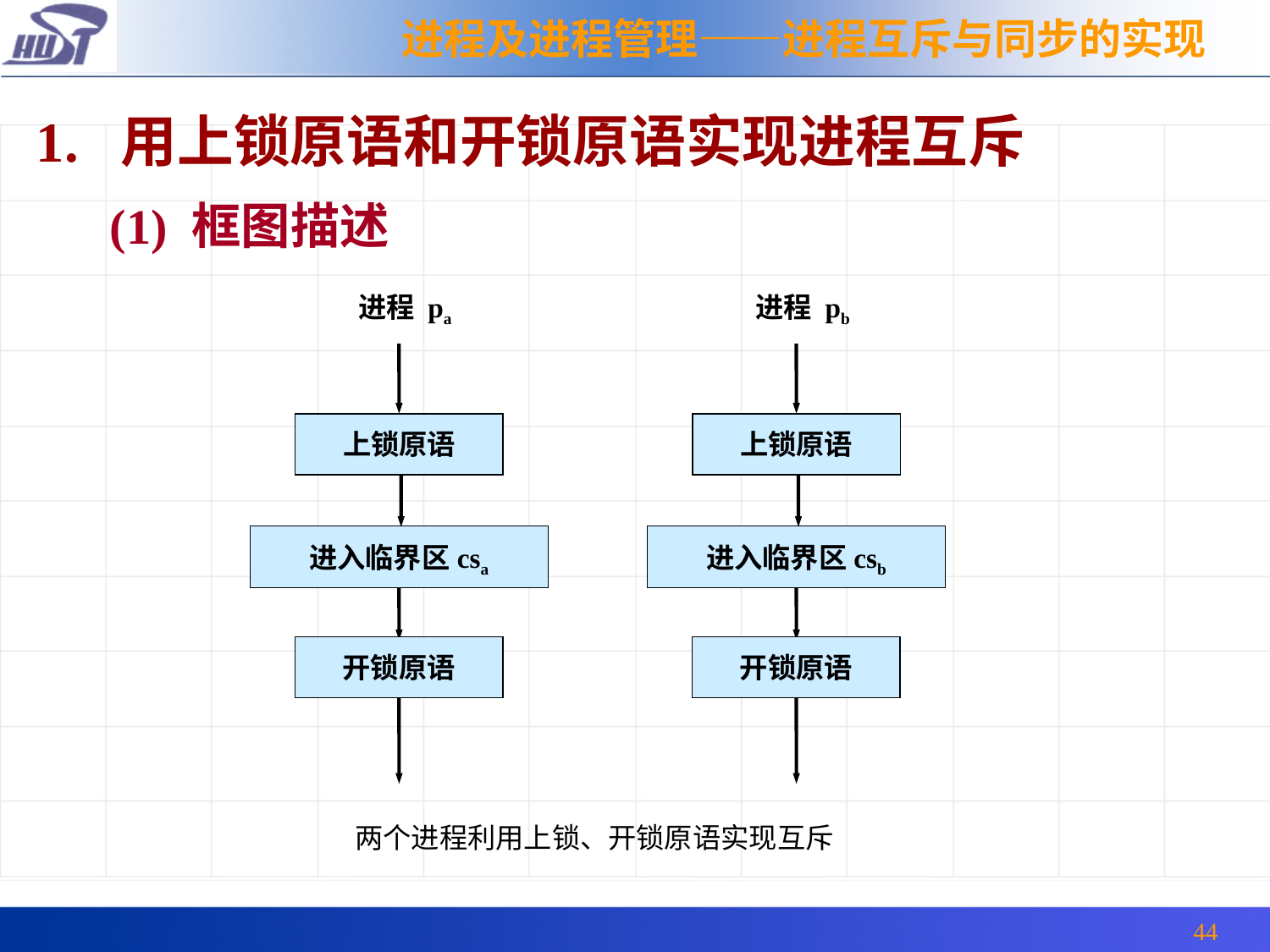

进程及进程管理——进程互斥与同步的实现
1.  用上锁原语和开锁原语实现进程互斥
      (1) 框图描述
  进程 pa

上锁原语

进入临界区csa

开锁原语

  进程 pb

上锁原语

进入临界区csb

开锁原语

两个进程利用上锁、开锁原语实现互斥
44